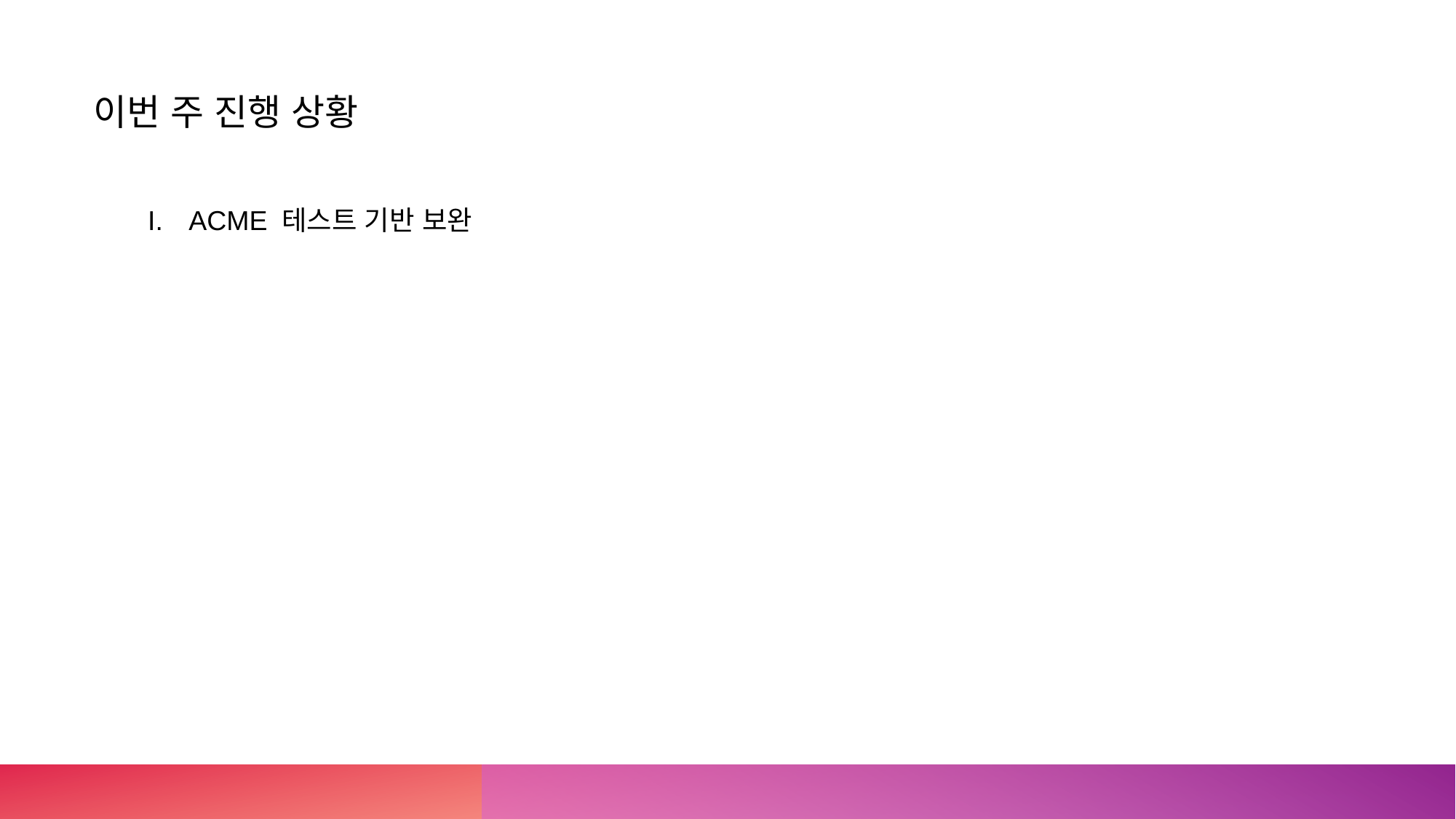

이번 주 진행 상황
ACME 테스트 기반 보완